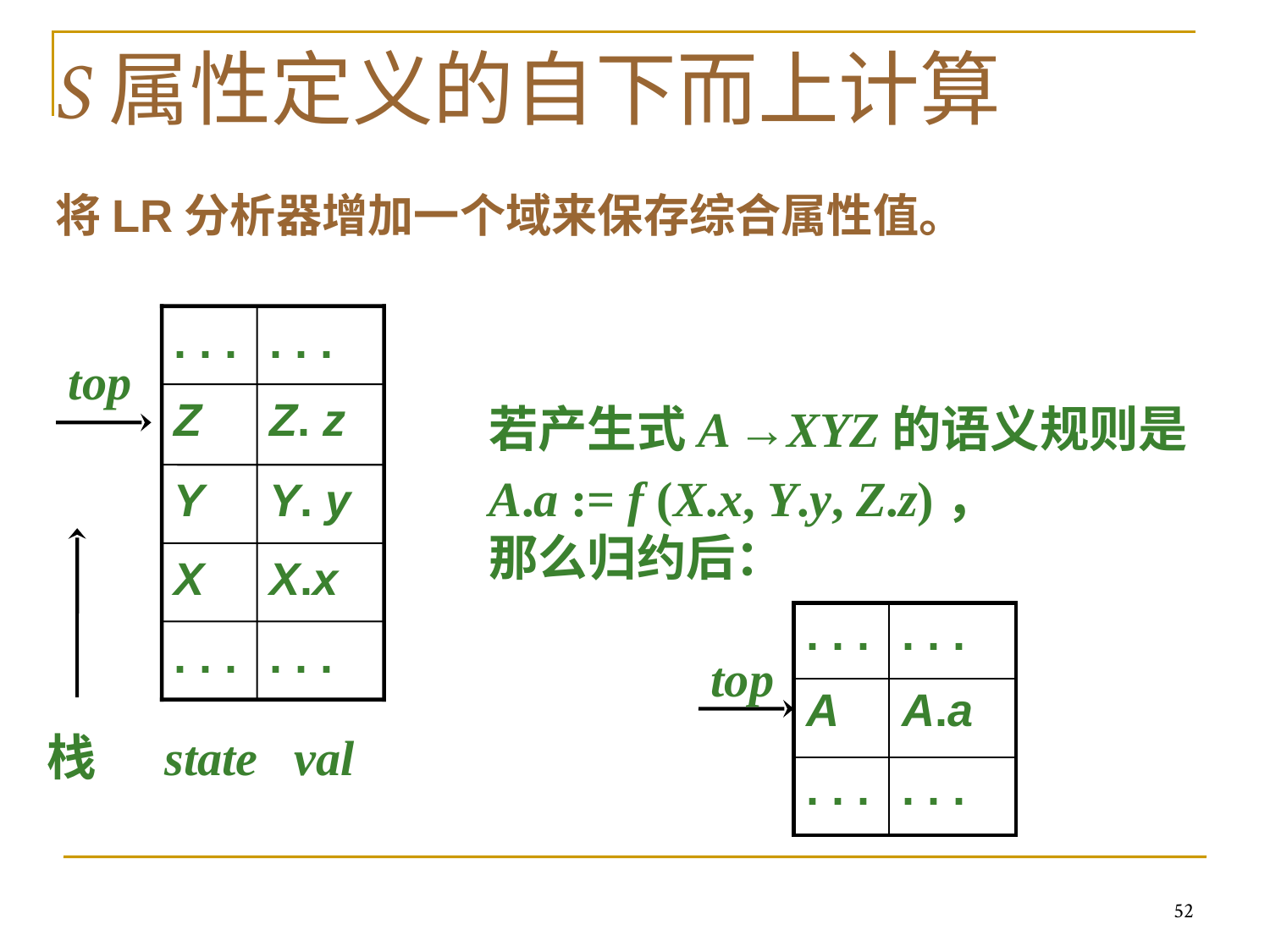

# S属性定义的自下而上计算
将LR分析器增加一个域来保存综合属性值。

. . .

. . .

top
Z

Z. z

Y

Y. y

X

X.x
. . .

. . .

栈     state   val
若产生式A →XYZ的语义规则是
A.a := f (X.x, Y.y, Z.z)，
那么归约后：
| . . . | . . . |
| --- | --- |
| A | A.a |
| . . . | . . . |
top

52